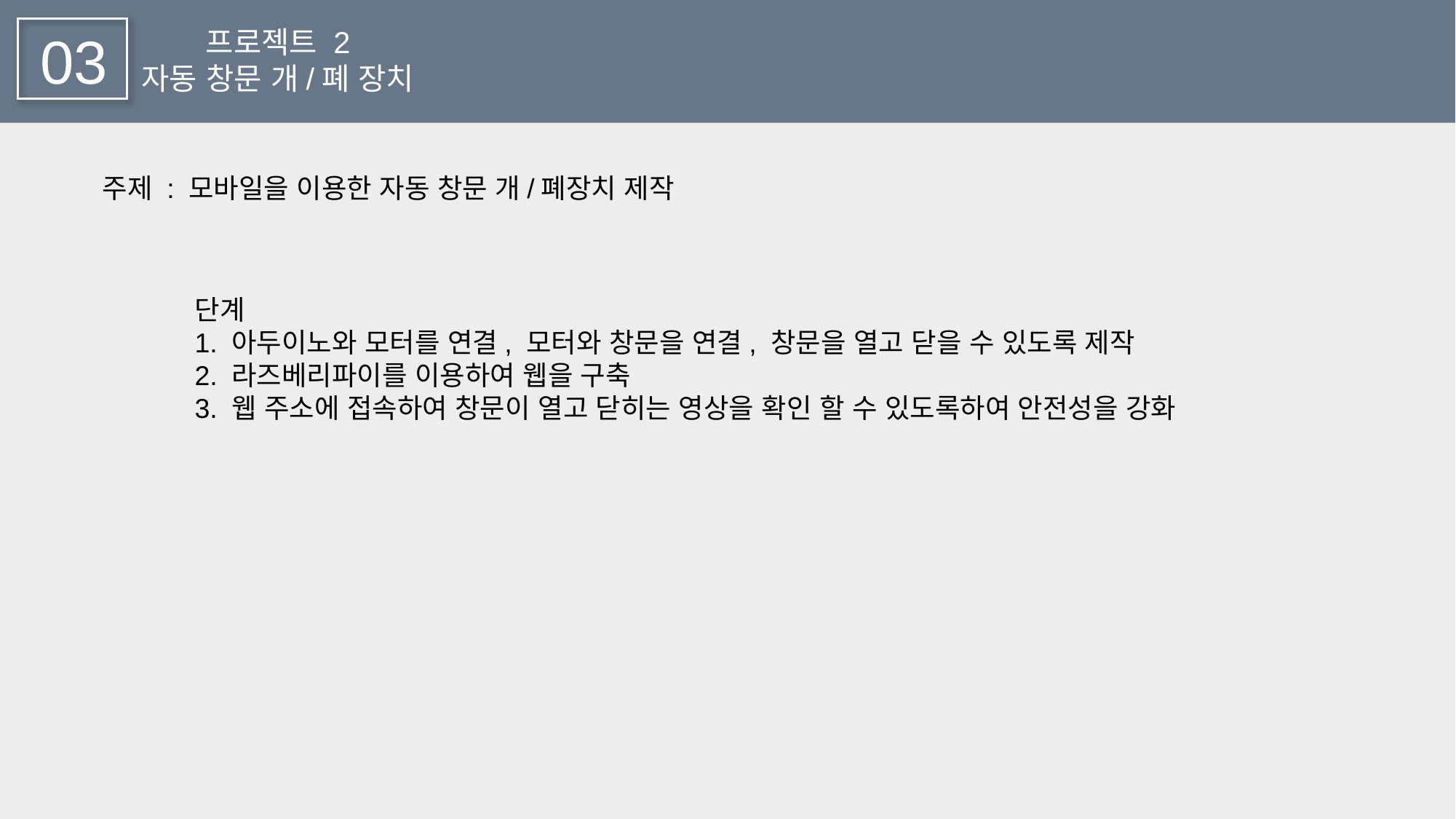

프로젝트 2
자동 창문 개/폐 장치

03
주제 : 모바일을 이용한 자동 창문 개/폐장치 제작
단계
1. 아두이노와 모터를 연결, 모터와 창문을 연결, 창문을 열고 닫을 수 있도록 제작
2. 라즈베리파이를 이용하여 웹을 구축
3. 웹 주소에 접속하여 창문이 열고 닫히는 영상을 확인 할 수 있도록하여 안전성을 강화